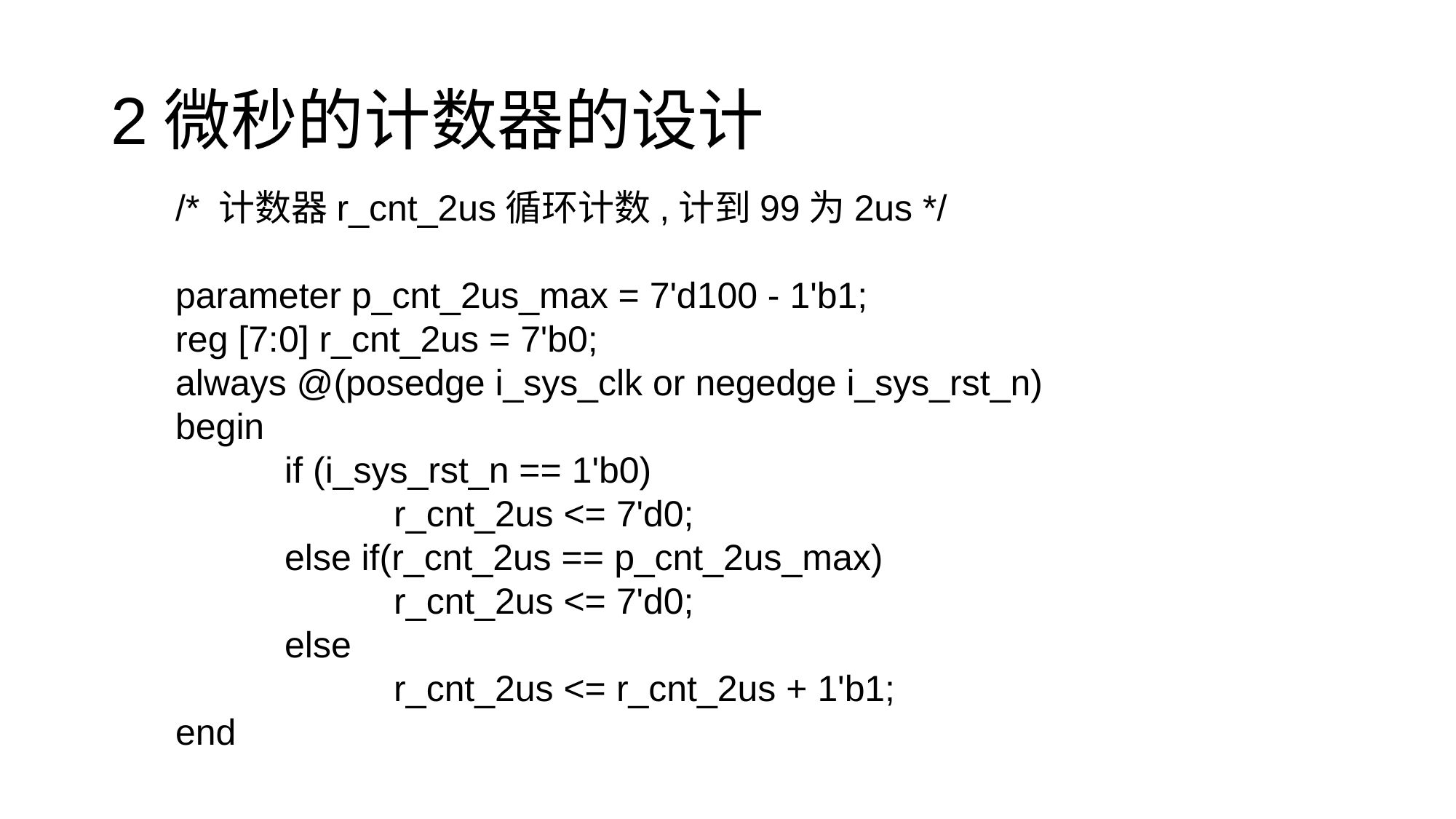

# 2微秒的计数器的设计
/* 计数器r_cnt_2us循环计数,计到99为2us */

parameter p_cnt_2us_max = 7'd100 - 1'b1;
reg [7:0] r_cnt_2us = 7'b0;
always @(posedge i_sys_clk or negedge i_sys_rst_n)
begin
	if (i_sys_rst_n == 1'b0)
		r_cnt_2us <= 7'd0;
	else if(r_cnt_2us == p_cnt_2us_max)
		r_cnt_2us <= 7'd0;
	else
		r_cnt_2us <= r_cnt_2us + 1'b1;
end